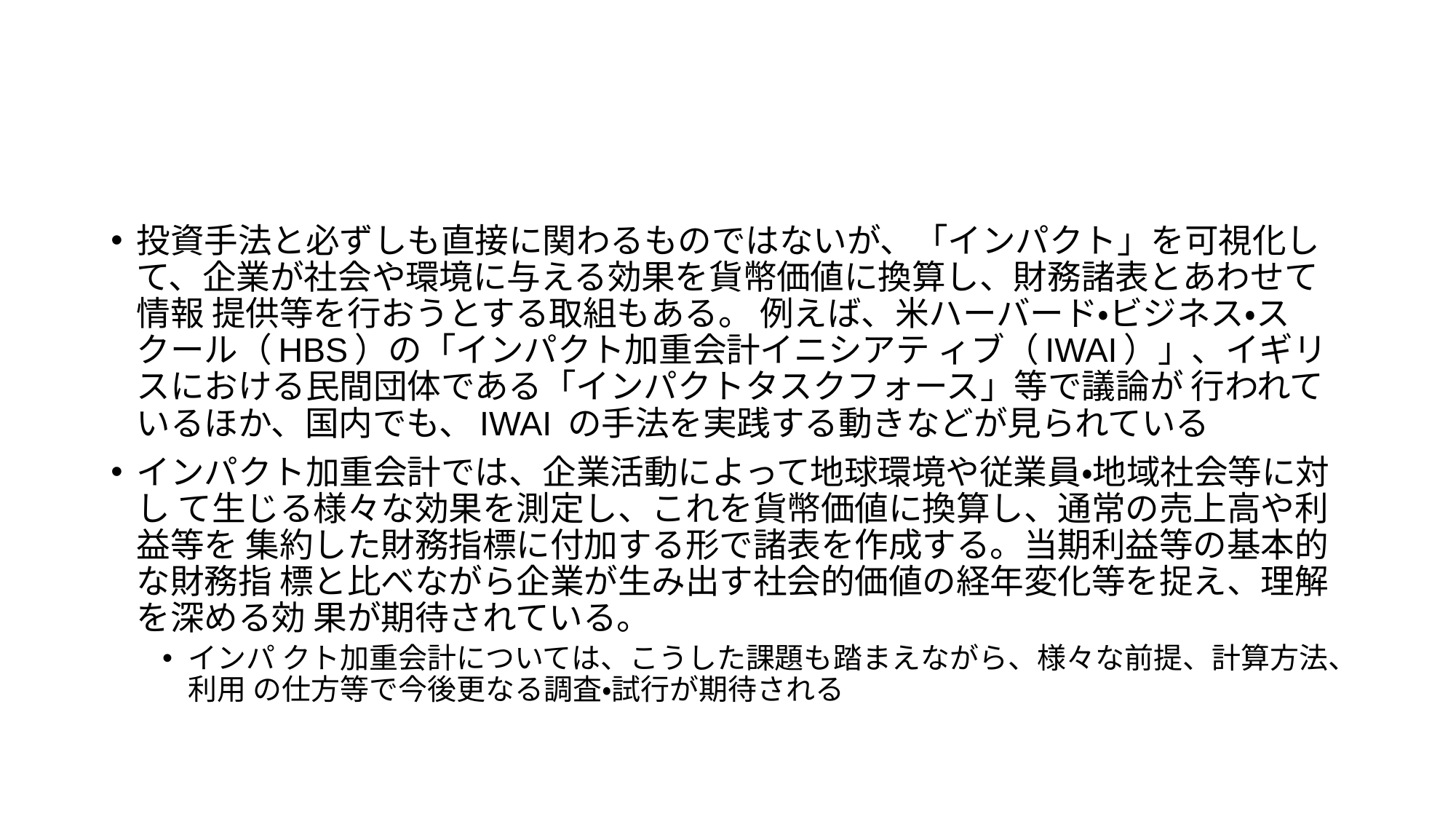

#
投資手法と必ずしも直接に関わるものではないが、「インパクト」を可視化し て、企業が社会や環境に与える効果を貨幣価値に換算し、財務諸表とあわせて情報 提供等を行おうとする取組もある。 例えば、米ハーバード・ビジネス・スクール（HBS）の「インパクト加重会計イニシアテ ィブ（IWAI）」、イギリスにおける民間団体である「インパクトタスクフォース」等で議論が 行われているほか、国内でも、IWAI の手法を実践する動きなどが見られている
インパクト加重会計では、企業活動によって地球環境や従業員・地域社会等に対し て生じる様々な効果を測定し、これを貨幣価値に換算し、通常の売上高や利益等を 集約した財務指標に付加する形で諸表を作成する。当期利益等の基本的な財務指 標と比べながら企業が生み出す社会的価値の経年変化等を捉え、理解を深める効 果が期待されている。
インパ クト加重会計については、こうした課題も踏まえながら、様々な前提、計算方法、利用 の仕方等で今後更なる調査・試行が期待される